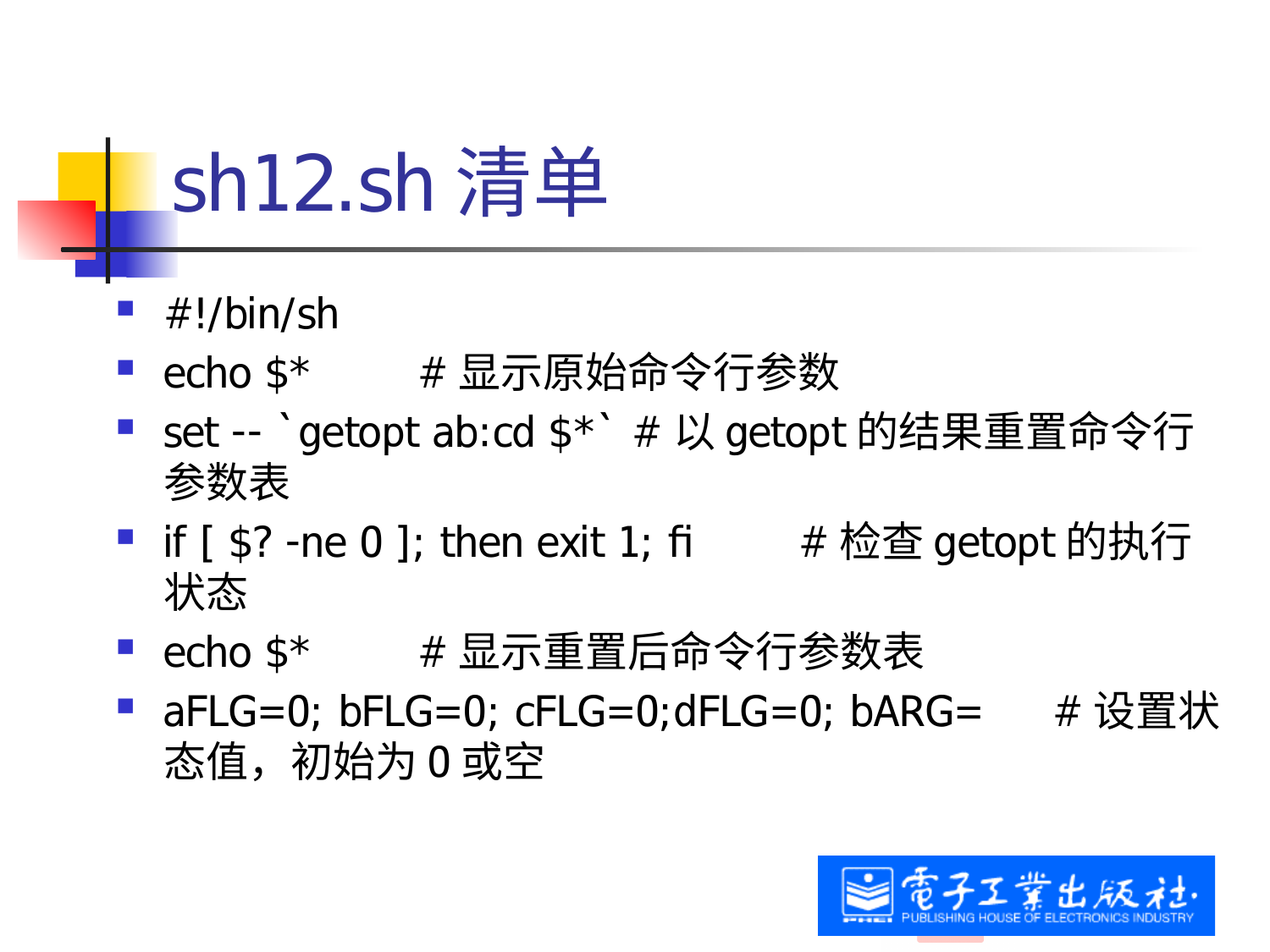

# sh12.sh清单
#!/bin/sh
echo $*	#显示原始命令行参数
set -- `getopt ab:cd $*` #以getopt的结果重置命令行参数表
if [ $? -ne 0 ]; then exit 1; fi 	#检查getopt的执行状态
echo $*	#显示重置后命令行参数表
aFLG=0; bFLG=0; cFLG=0;dFLG=0; bARG=	#设置状态值，初始为0或空